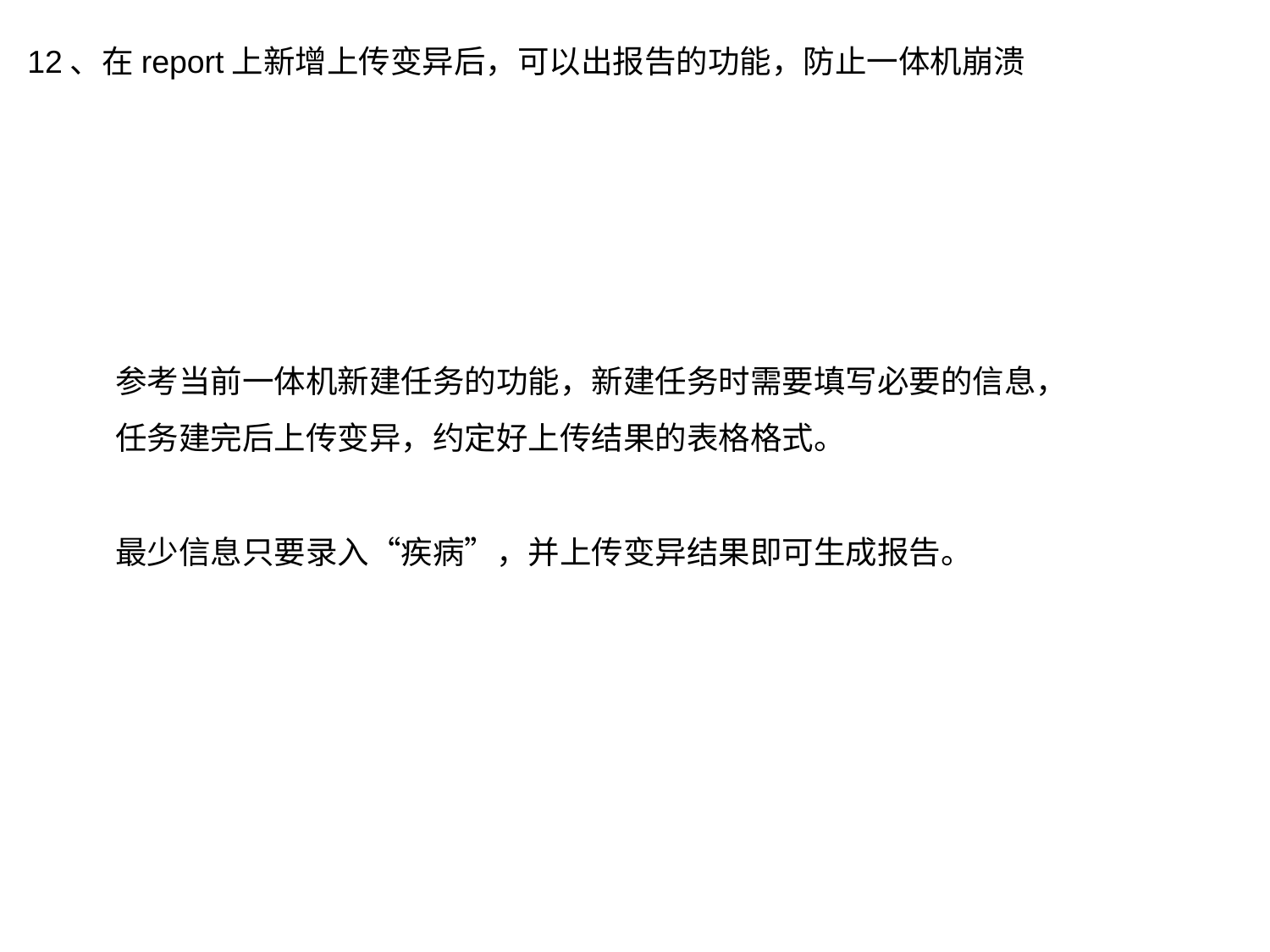

12、在report上新增上传变异后，可以出报告的功能，防止一体机崩溃
参考当前一体机新建任务的功能，新建任务时需要填写必要的信息，任务建完后上传变异，约定好上传结果的表格格式。

最少信息只要录入“疾病”，并上传变异结果即可生成报告。